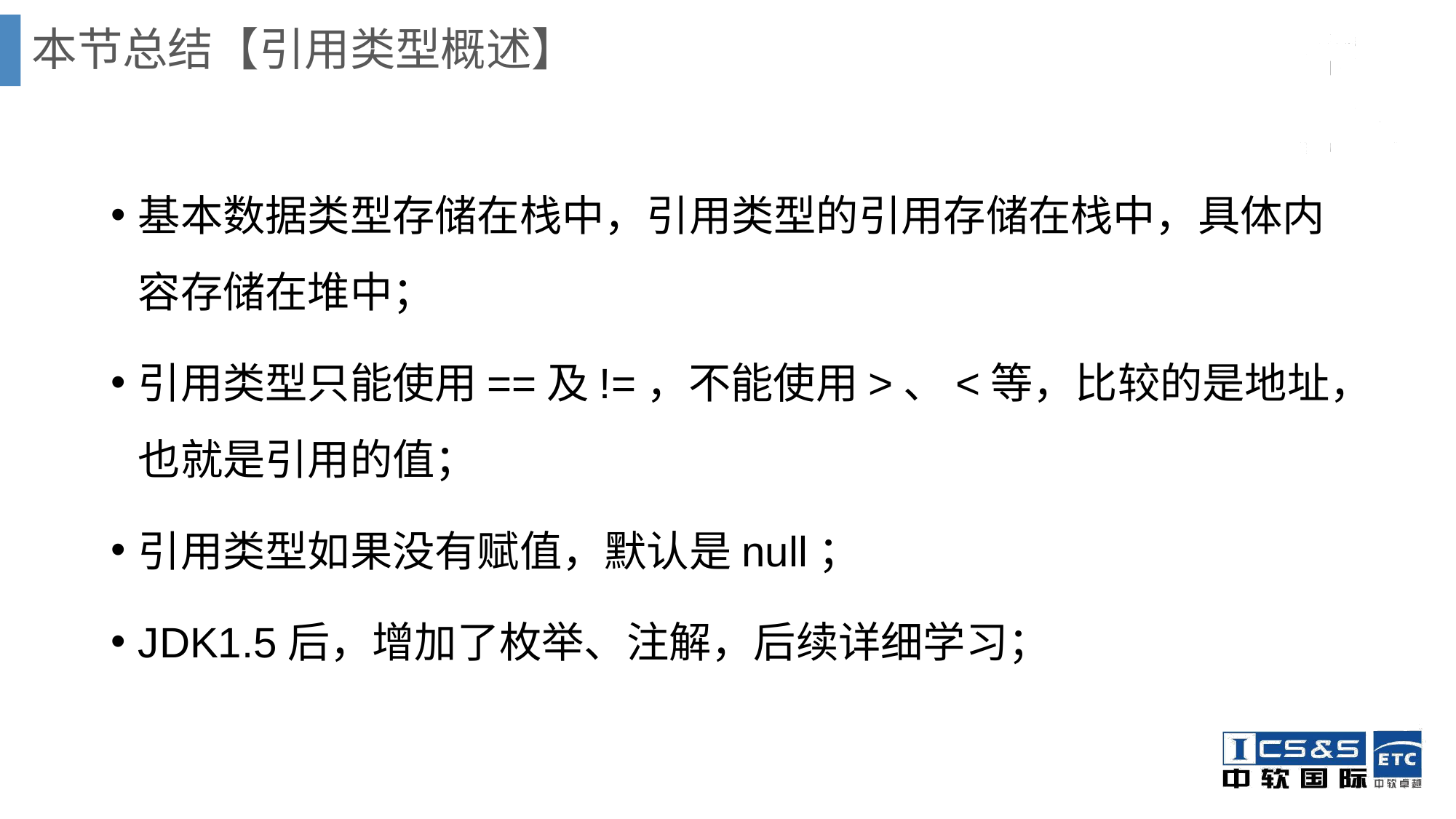

# 本节总结【引用类型概述】
基本数据类型存储在栈中，引用类型的引用存储在栈中，具体内容存储在堆中；
引用类型只能使用==及!=，不能使用>、<等，比较的是地址，也就是引用的值；
引用类型如果没有赋值，默认是null；
JDK1.5后，增加了枚举、注解，后续详细学习；